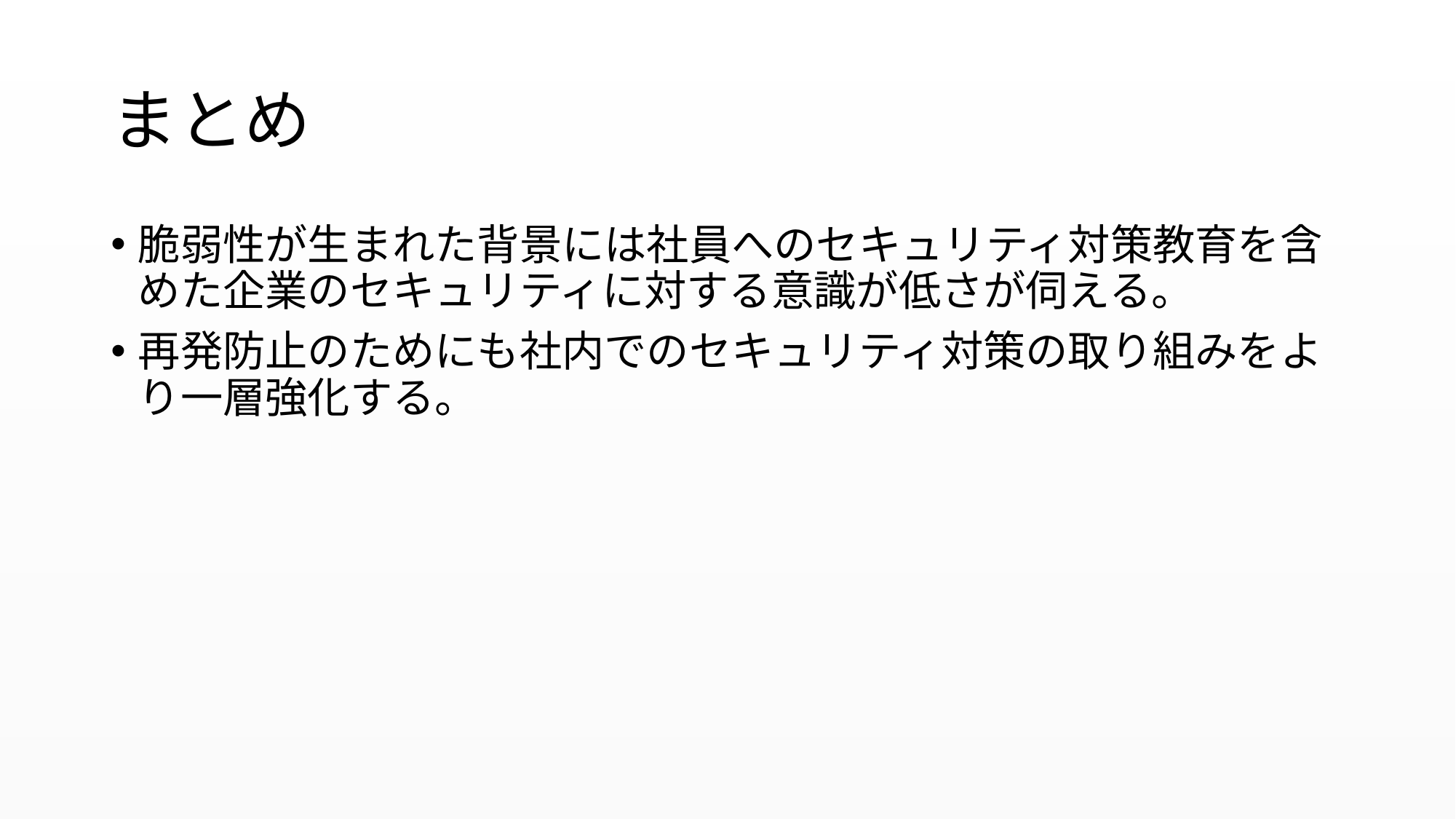

# まとめ
脆弱性が生まれた背景には社員へのセキュリティ対策教育を含めた企業のセキュリティに対する意識が低さが伺える。
再発防止のためにも社内でのセキュリティ対策の取り組みをより一層強化する。